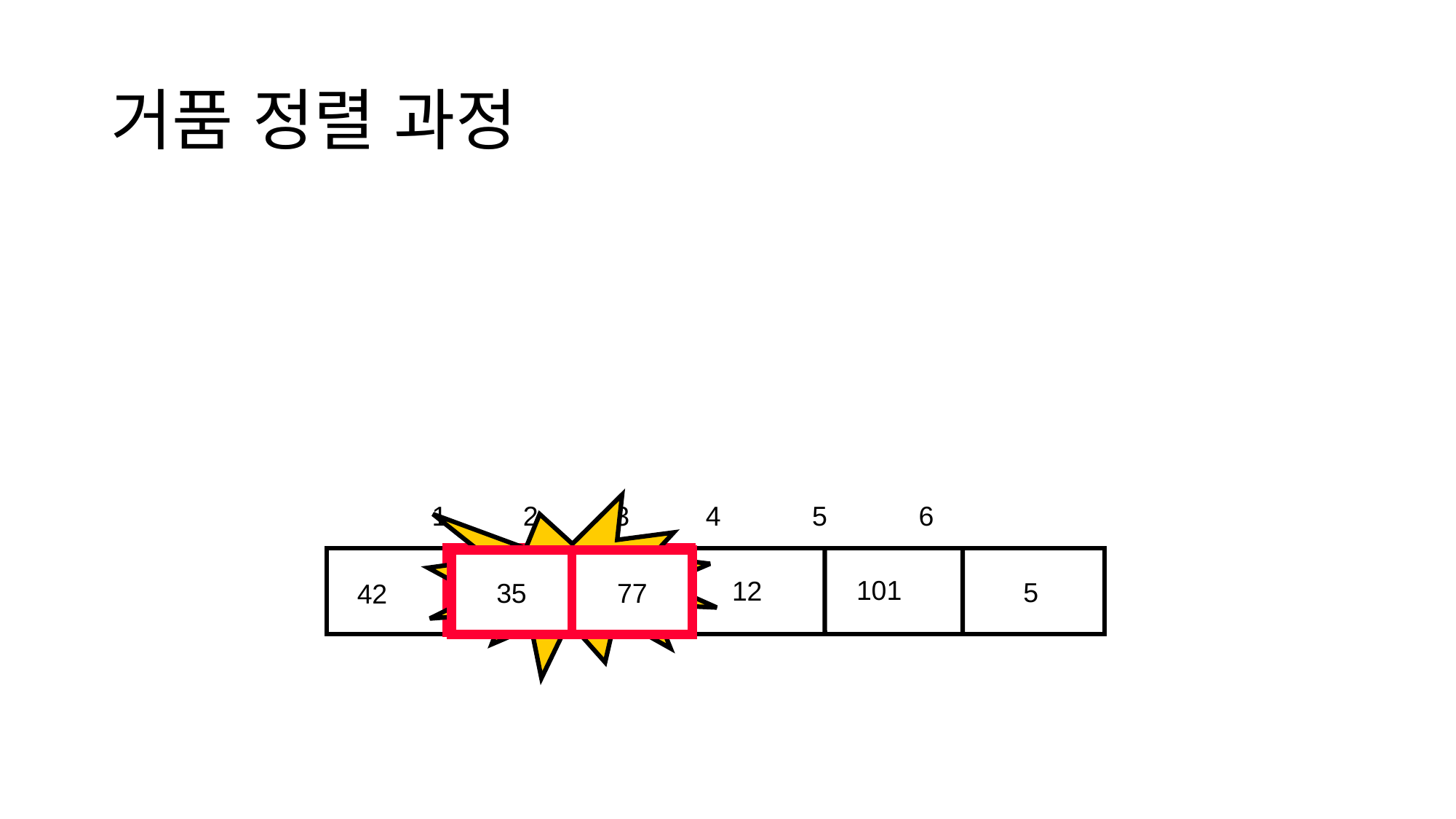

# 거품 정렬 과정

1          2          3          4            5            6
Swap

35
77
101
12
77
35
5
42